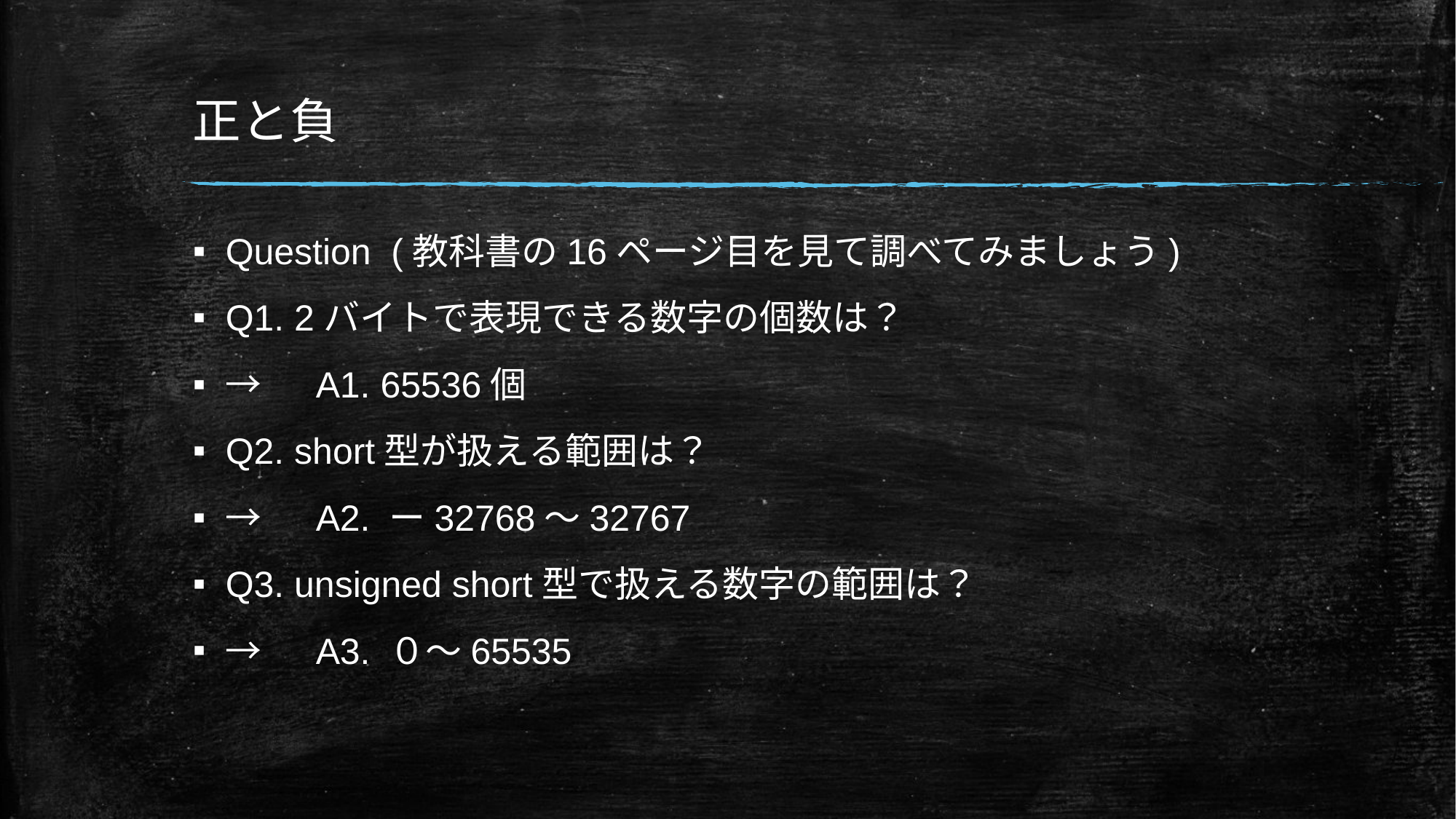

# 正と負
Question  (教科書の16ページ目を見て調べてみましょう)
Q1. 2バイトで表現できる数字の個数は？
→　A1. 65536個
Q2. short型が扱える範囲は？
→　A2. ー32768～32767
Q3. unsigned short型で扱える数字の範囲は？
→　A3. ０～65535